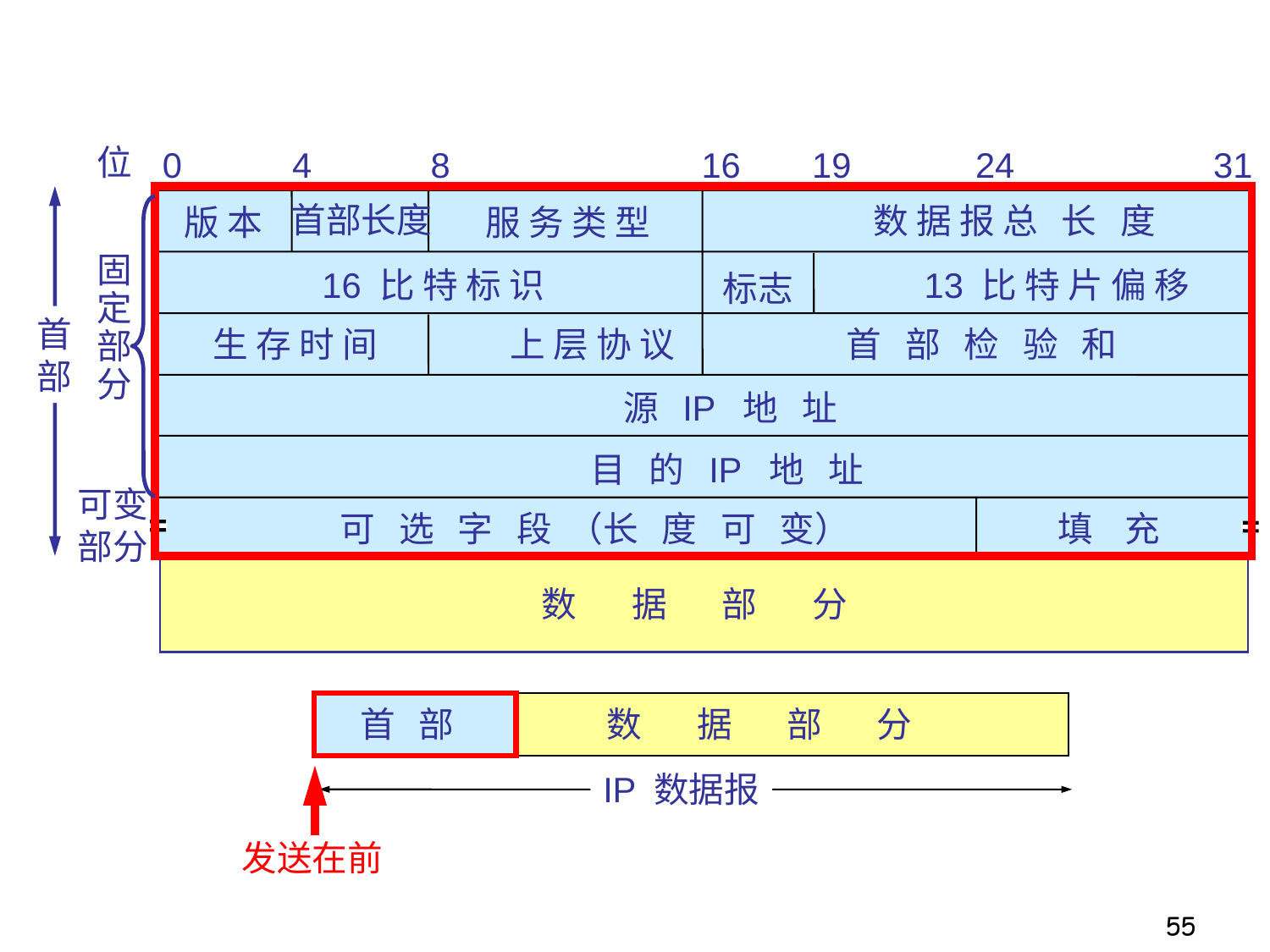

位
0
4
8
16
19
24
31

首
部

首部长度
数 据 报 总   长   度
版 本
服 务 类 型

固
定
部
分

16 比 特 标 识
13 比 特 片 偏 移
标志

生 存 时 间
上 层 协 议
首   部   检   验   和

源  IP  地   址

目   的  IP  地   址
可变
部分

可   选   字   段  （长   度   可   变）
填    充

数       据       部       分

首   部
数       据       部       分
IP 数据报

发送在前

55